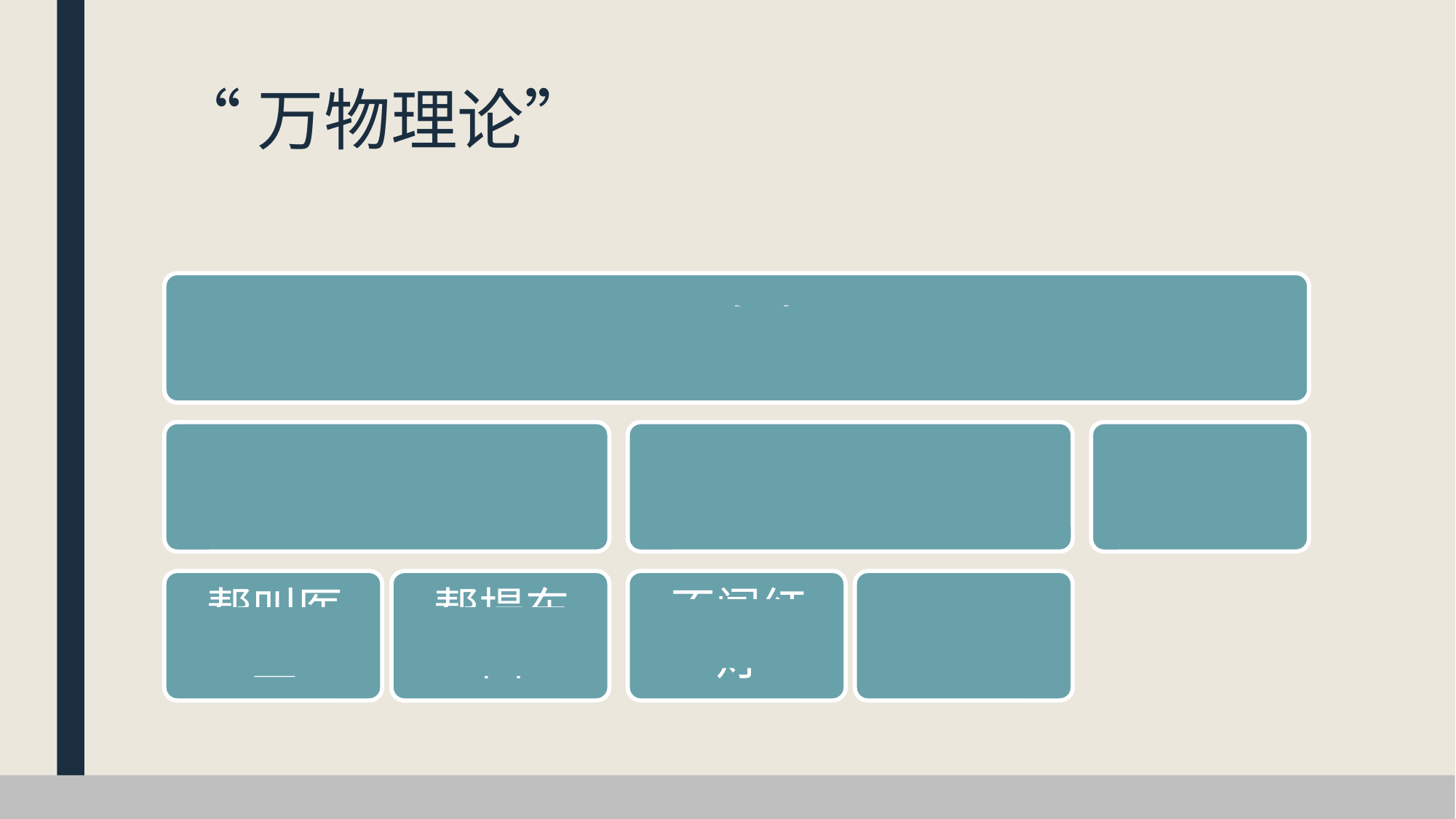

# “万物理论”
要多想
为他人着想
帮叫医生
帮提东西
预见后果
不闯红灯
……
……